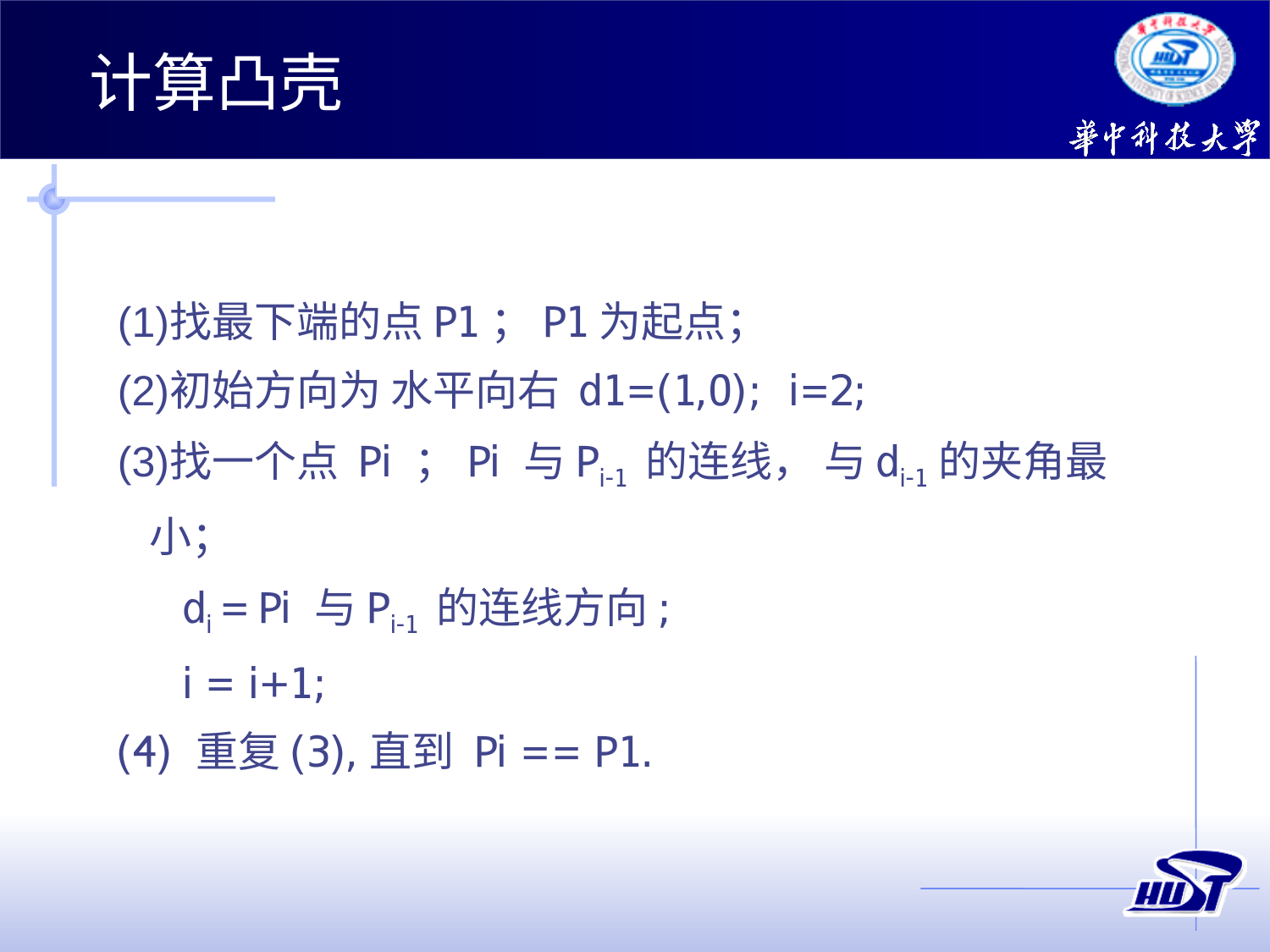

计算凸壳
找最下端的点P1；P1为起点；
初始方向为 水平向右 d1=(1,0);  i=2;
找一个点 Pi ；Pi 与Pi-1 的连线， 与di-1的夹角最小；
     di = Pi 与Pi-1 的连线方向;
     i = i+1;
(4) 重复(3),直到 Pi == P1.